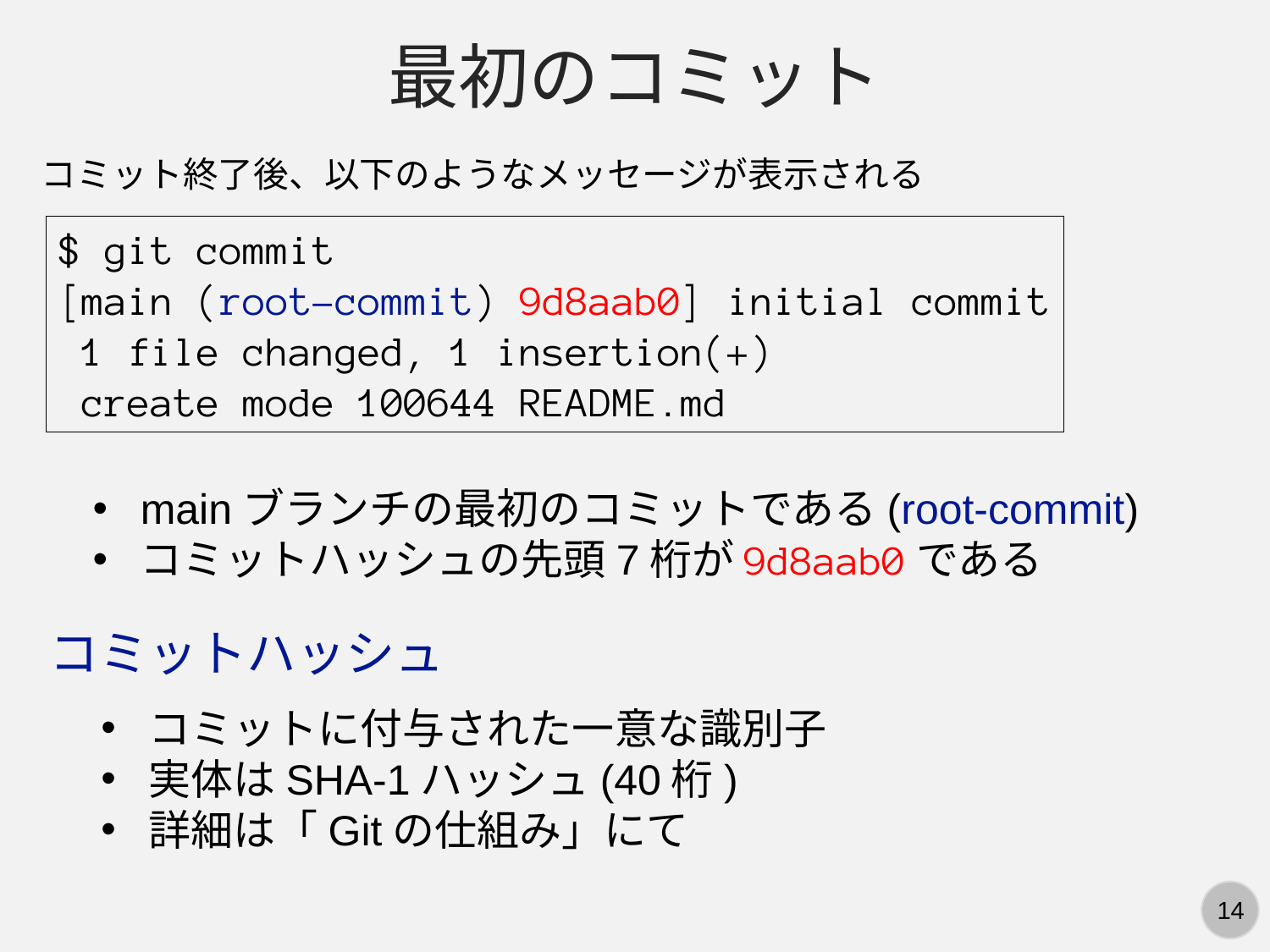

最初のコミット
コミット終了後、以下のようなメッセージが表示される
$ git commit
[main (root-commit) 9d8aab0] initial commit
 1 file changed, 1 insertion(+)
 create mode 100644 README.md
mainブランチの最初のコミットである(root-commit)
コミットハッシュの先頭7桁が9d8aab0である
コミットハッシュ
コミットに付与された一意な識別子
実体はSHA-1ハッシュ(40桁)
詳細は「Gitの仕組み」にて